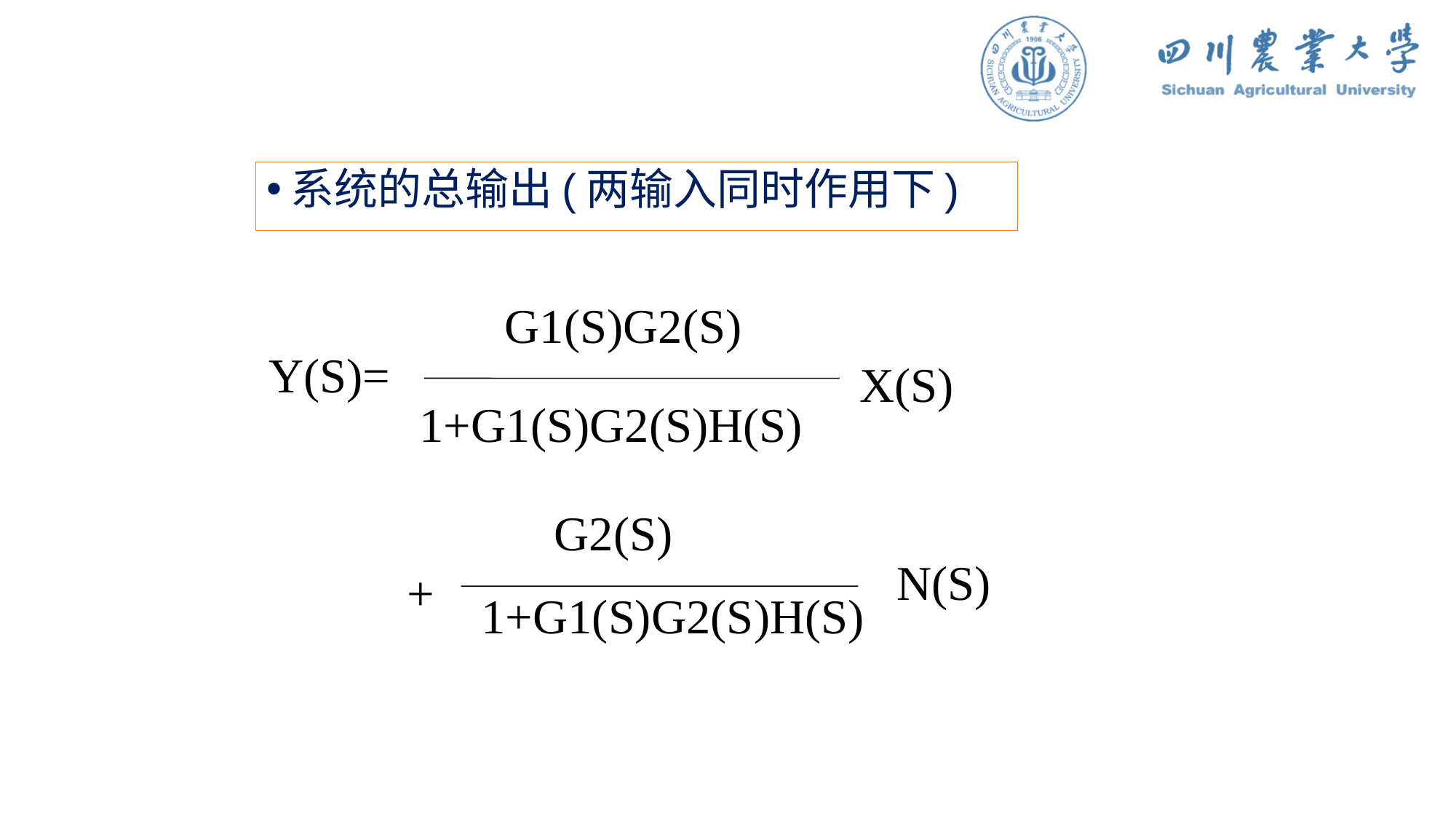

系统的总输出(两输入同时作用下)
        G1(S)G2(S)
Y(S)=
X(S)

 1+G1(S)G2(S)H(S)
      G2(S)
1+G1(S)G2(S)H(S)
N(S)
+